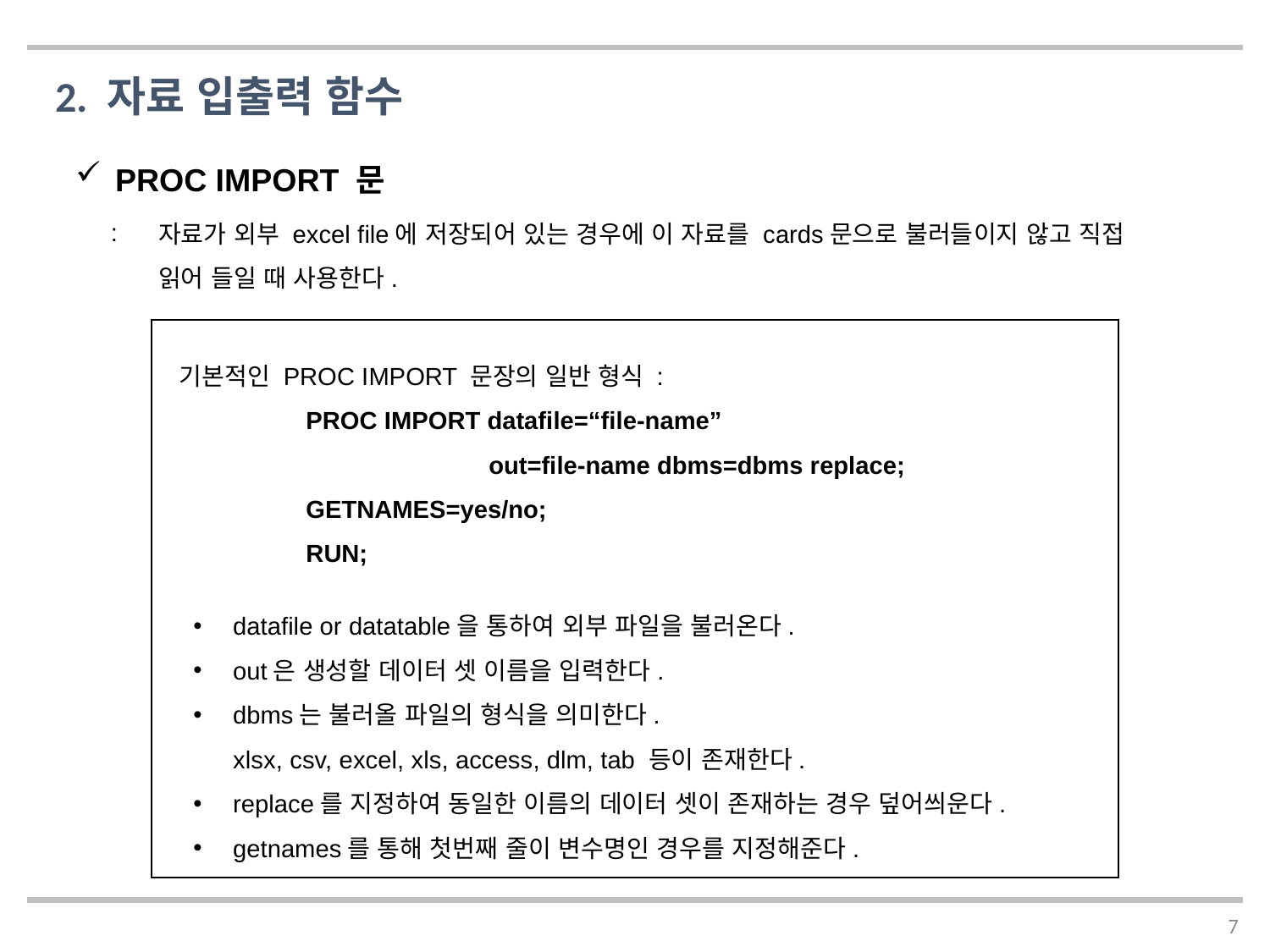

2. 자료 입출력 함수
PROC IMPORT 문
자료가 외부 excel file에 저장되어 있는 경우에 이 자료를 cards문으로 불러들이지 않고 직접 읽어 들일 때 사용한다.

기본적인 PROC IMPORT 문장의 일반 형식 :
	PROC IMPORT datafile=“file-name”
		        out=file-name dbms=dbms replace;
	GETNAMES=yes/no;
	RUN;
datafile or datatable을 통하여 외부 파일을 불러온다.
out은 생성할 데이터 셋 이름을 입력한다.
dbms는 불러올 파일의 형식을 의미한다.
xlsx, csv, excel, xls, access, dlm, tab 등이 존재한다.
replace를 지정하여 동일한 이름의 데이터 셋이 존재하는 경우 덮어씌운다.
getnames를 통해 첫번째 줄이 변수명인 경우를 지정해준다.